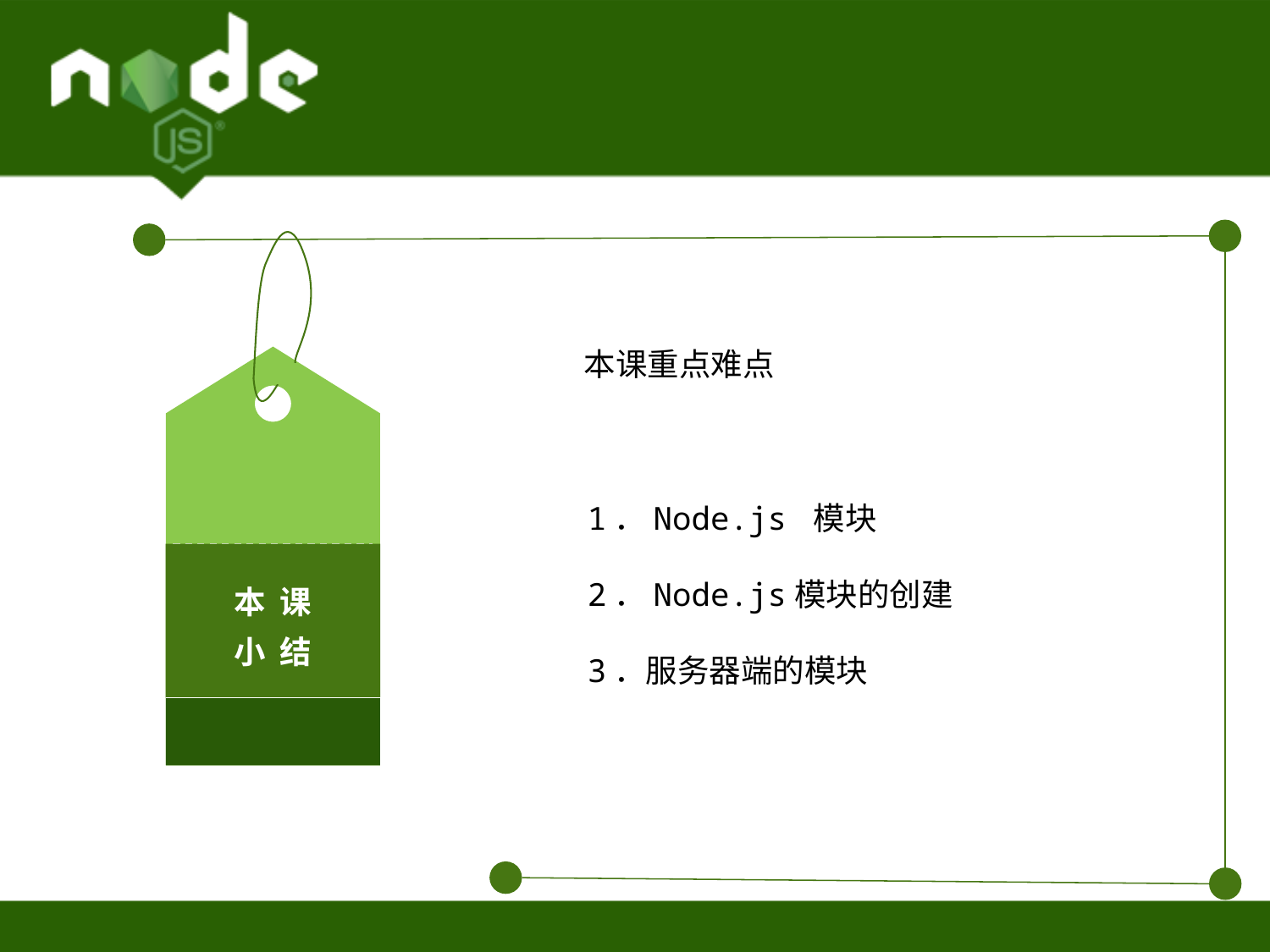

本  课
小  结

本课重点难点
1．Node.js 模块
2．Node.js模块的创建
3．服务器端的模块